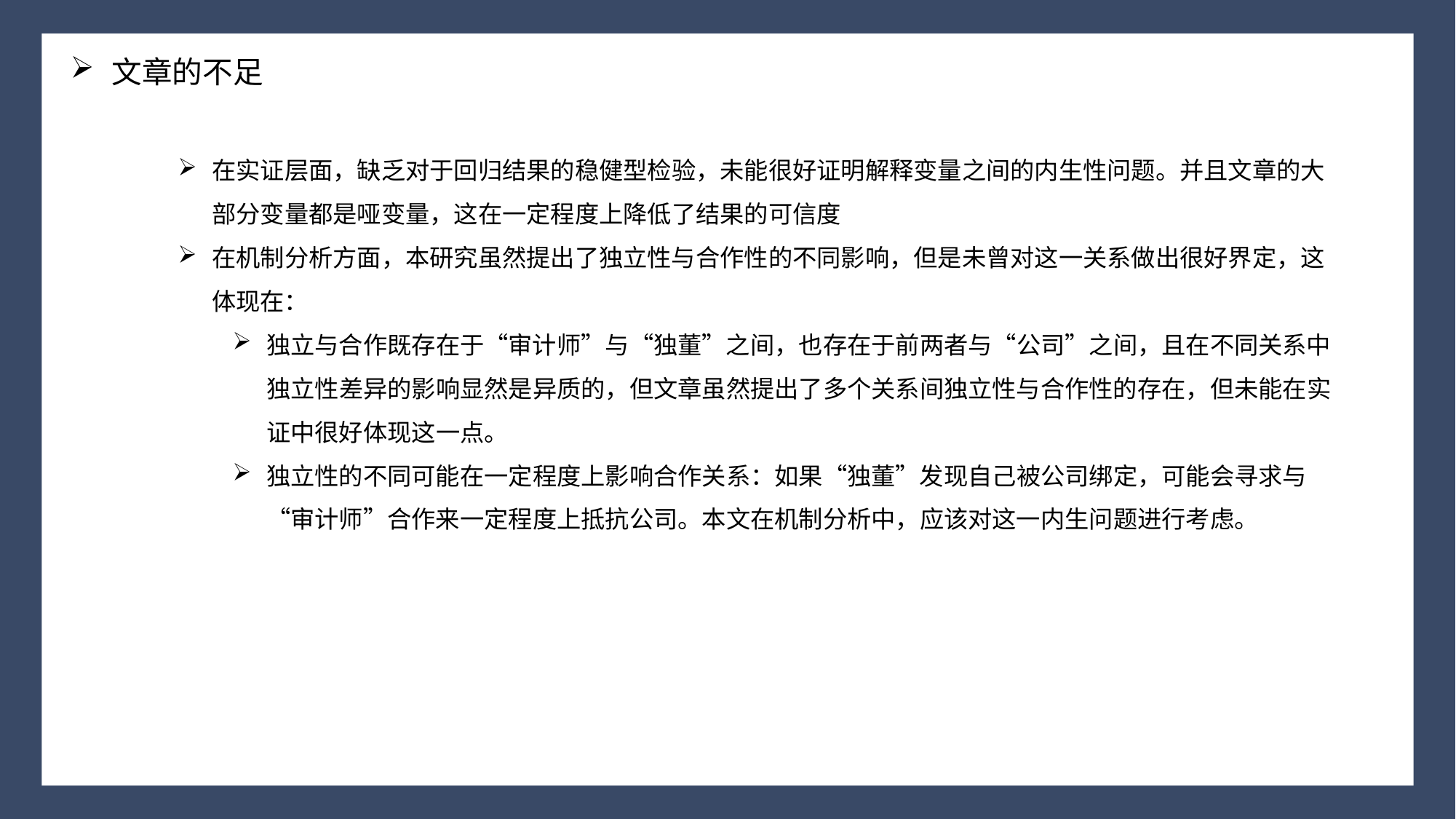

文章的不足
在实证层面，缺乏对于回归结果的稳健型检验，未能很好证明解释变量之间的内生性问题。并且文章的大部分变量都是哑变量，这在一定程度上降低了结果的可信度
在机制分析方面，本研究虽然提出了独立性与合作性的不同影响，但是未曾对这一关系做出很好界定，这体现在：
独立与合作既存在于“审计师”与“独董”之间，也存在于前两者与“公司”之间，且在不同关系中独立性差异的影响显然是异质的，但文章虽然提出了多个关系间独立性与合作性的存在，但未能在实证中很好体现这一点。
独立性的不同可能在一定程度上影响合作关系：如果“独董”发现自己被公司绑定，可能会寻求与“审计师”合作来一定程度上抵抗公司。本文在机制分析中，应该对这一内生问题进行考虑。